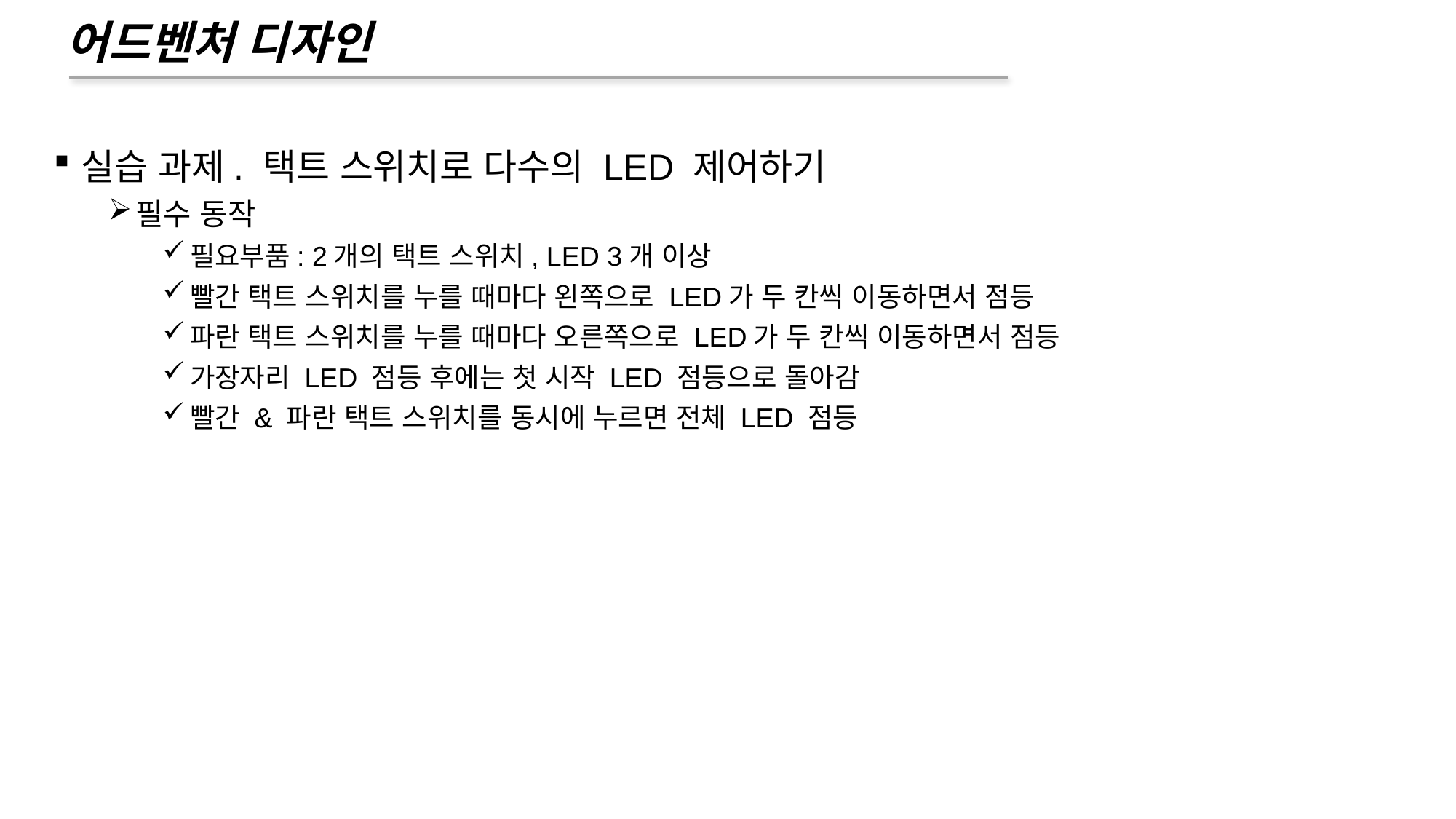

# 어드벤처 디자인
Fin 모드 설정
실습 과제. 택트 스위치로 다수의 LED 제어하기
필수 동작
필요부품: 2개의 택트 스위치, LED 3개 이상
빨간 택트 스위치를 누를 때마다 왼쪽으로 LED가 두 칸씩 이동하면서 점등
파란 택트 스위치를 누를 때마다 오른쪽으로 LED가 두 칸씩 이동하면서 점등
가장자리 LED 점등 후에는 첫 시작 LED 점등으로 돌아감
빨간 & 파란 택트 스위치를 동시에 누르면 전체 LED 점등

LED 불빛 출력 함수